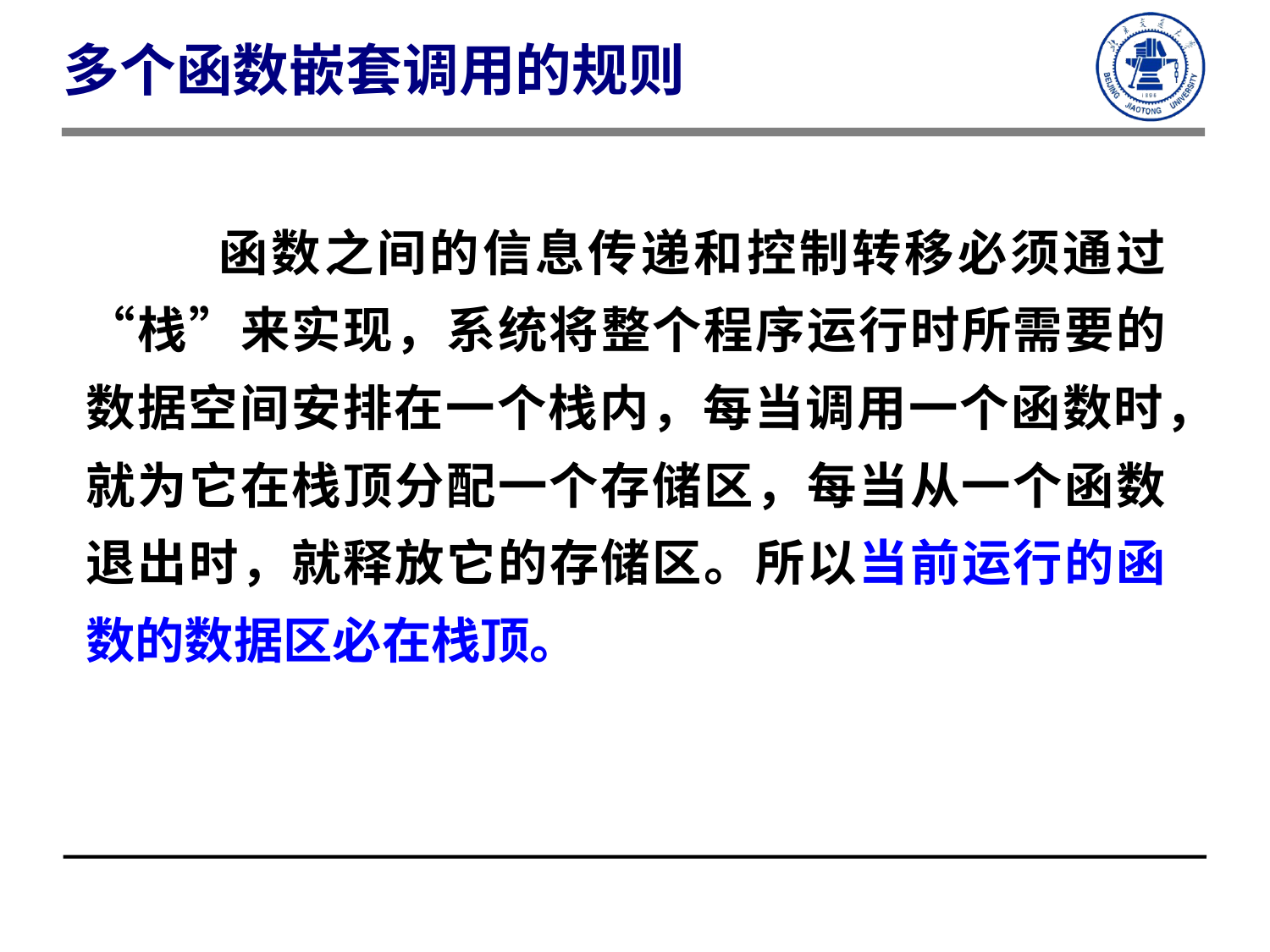

多个函数嵌套调用的规则
        函数之间的信息传递和控制转移必须通过“栈”来实现，系统将整个程序运行时所需要的数据空间安排在一个栈内，每当调用一个函数时，就为它在栈顶分配一个存储区，每当从一个函数退出时，就释放它的存储区。所以当前运行的函数的数据区必在栈顶。